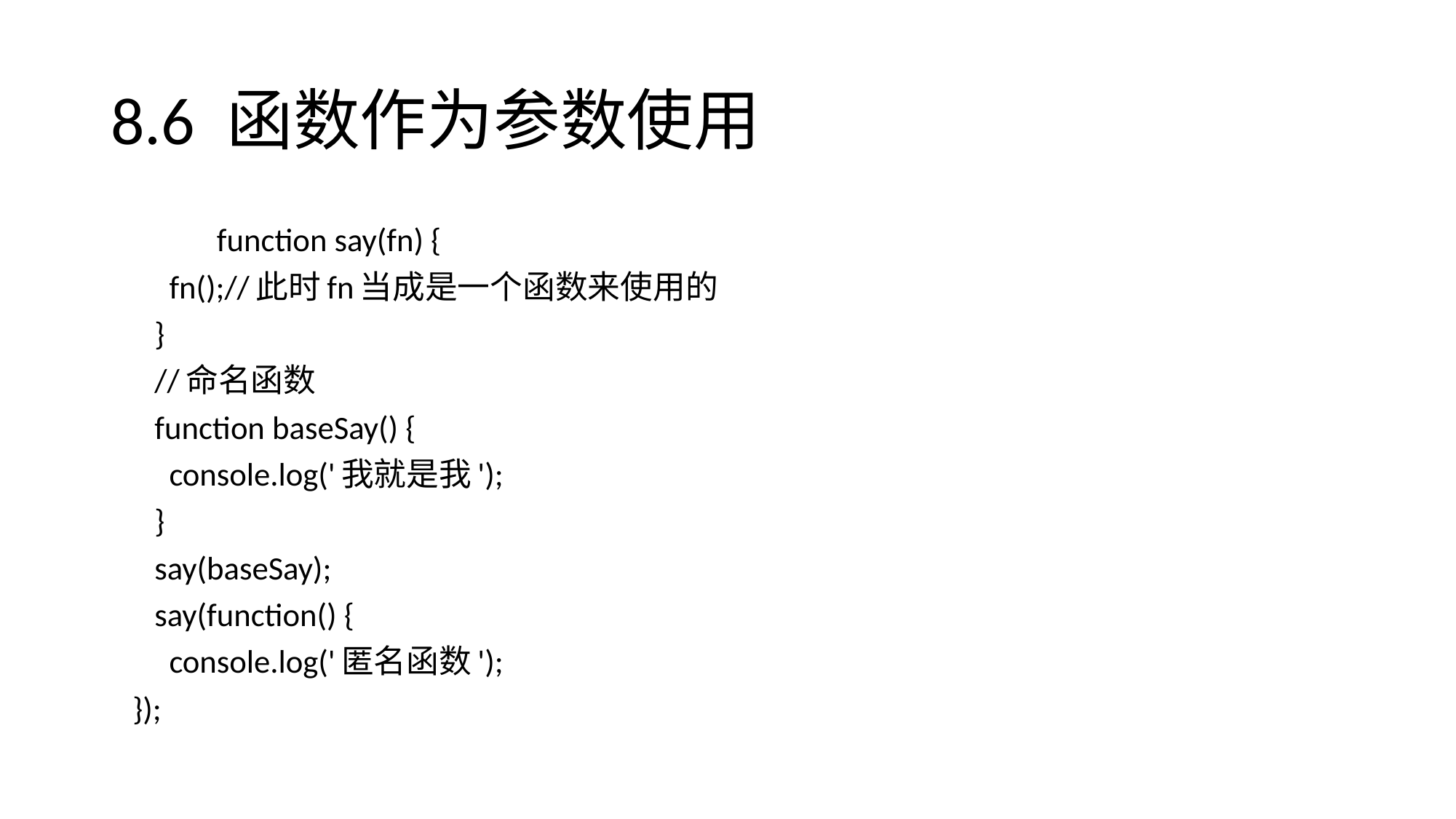

# 8.6 函数作为参数使用
	   function say(fn) {
        fn();//此时fn当成是一个函数来使用的
      }
      //命名函数
      function baseSay() {
        console.log('我就是我');
      }
      say(baseSay);
      say(function() {
        console.log('匿名函数');
   });